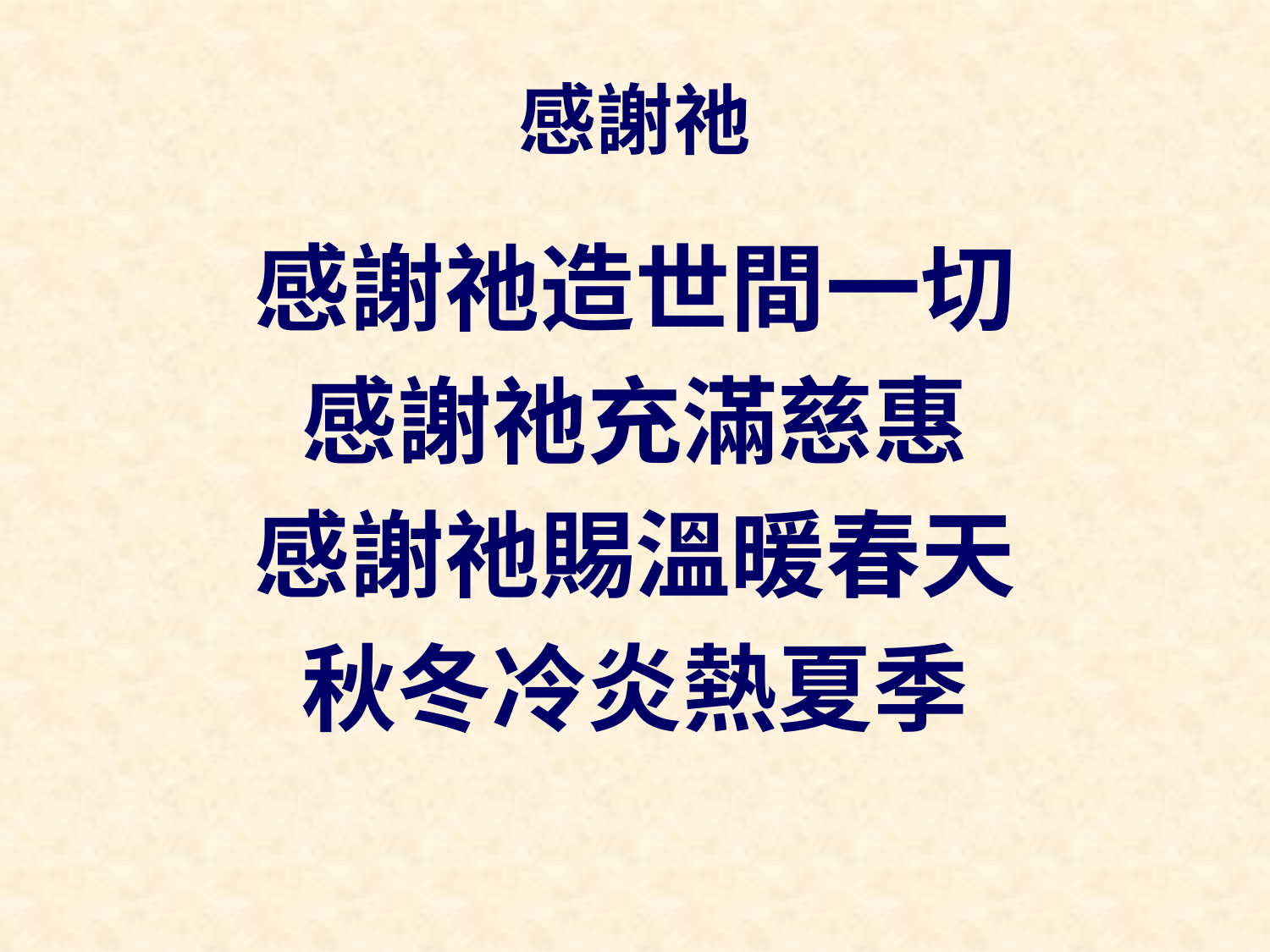

# 感謝祂
感謝祂造世間一切
感謝祂充滿慈惠
感謝祂賜溫暖春天
秋冬冷炎熱夏季